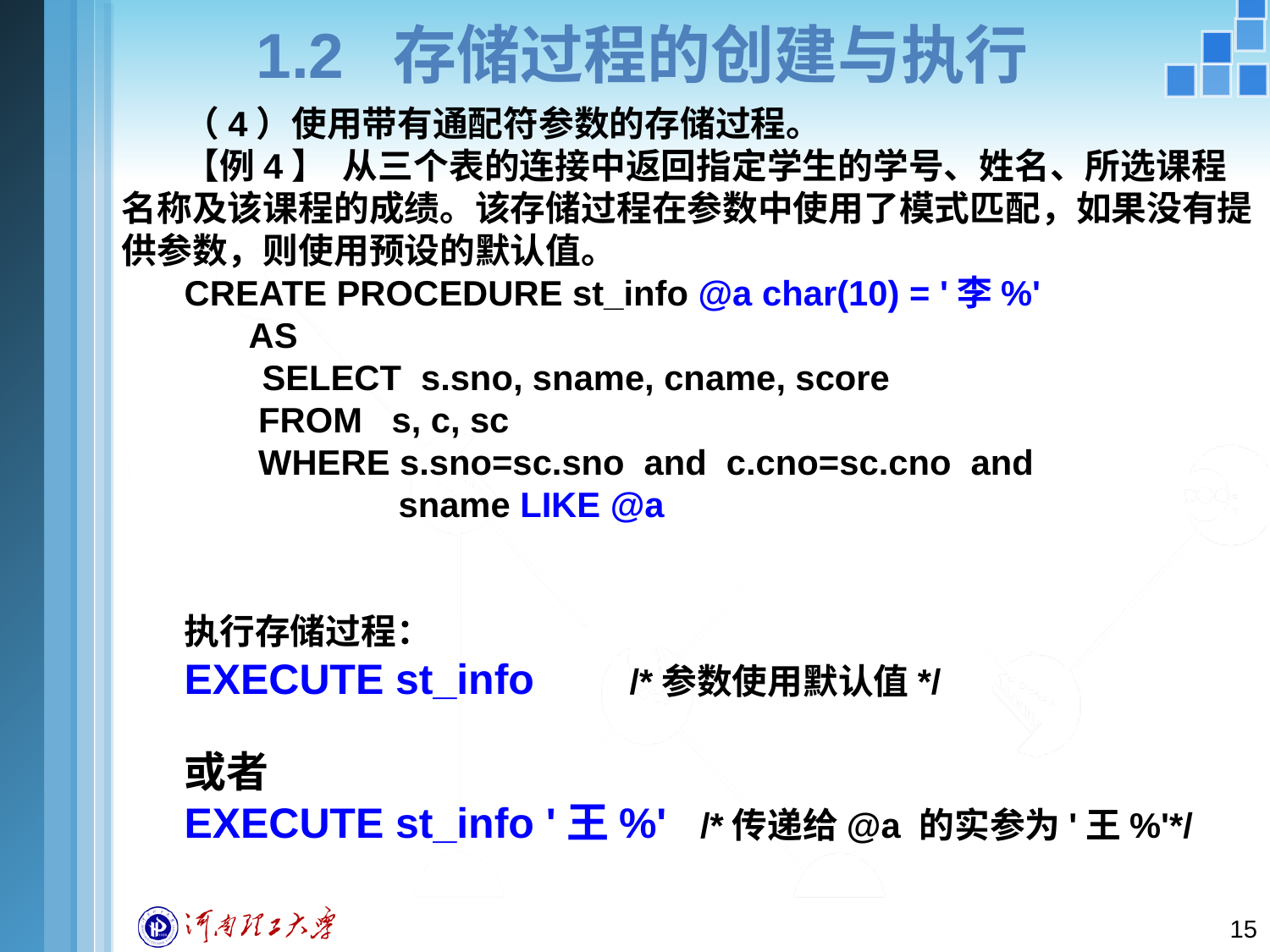

# 1.2  存储过程的创建与执行
（4）使用带有通配符参数的存储过程。
【例4】  从三个表的连接中返回指定学生的学号、姓名、所选课程名称及该课程的成绩。该存储过程在参数中使用了模式匹配，如果没有提供参数，则使用预设的默认值。
CREATE PROCEDURE st_info @a char(10) = '李%'
	AS
        SELECT  s.sno, sname, cname, score
	 FROM   s, c, sc
	 WHERE s.sno=sc.sno  and  c.cno=sc.cno  and
                      sname LIKE @a

执行存储过程：
EXECUTE st_info      	/*参数使用默认值*/

或者
EXECUTE st_info '王%'   /*传递给@a 的实参为'王%'*/